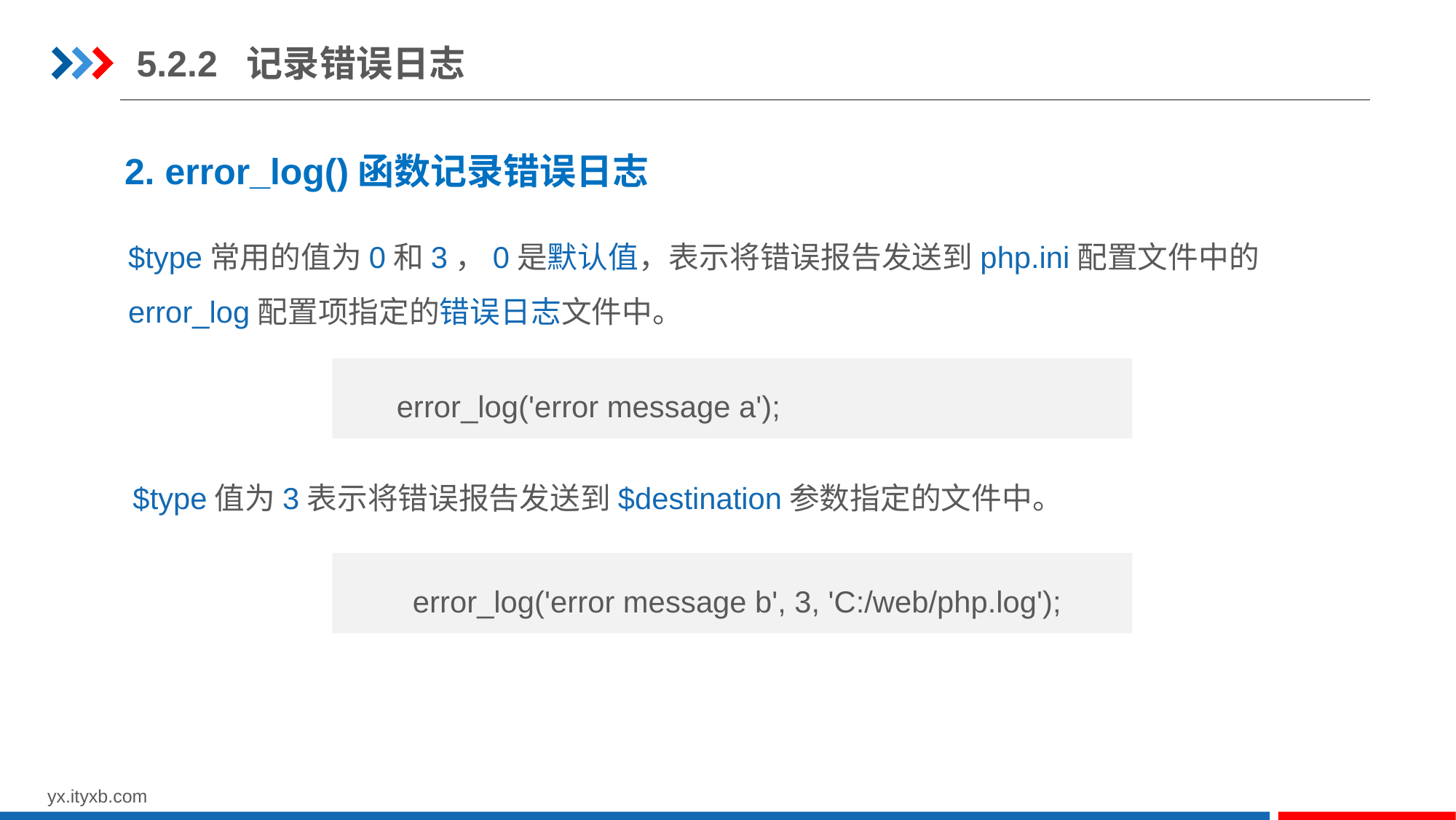

5.2.2  记录错误日志
2. error_log()函数记录错误日志
$type常用的值为0和3，0是默认值，表示将错误报告发送到php.ini配置文件中的error_log配置项指定的错误日志文件中。

error_log('error message a');
$type值为3表示将错误报告发送到$destination参数指定的文件中。

error_log('error message b', 3, 'C:/web/php.log');